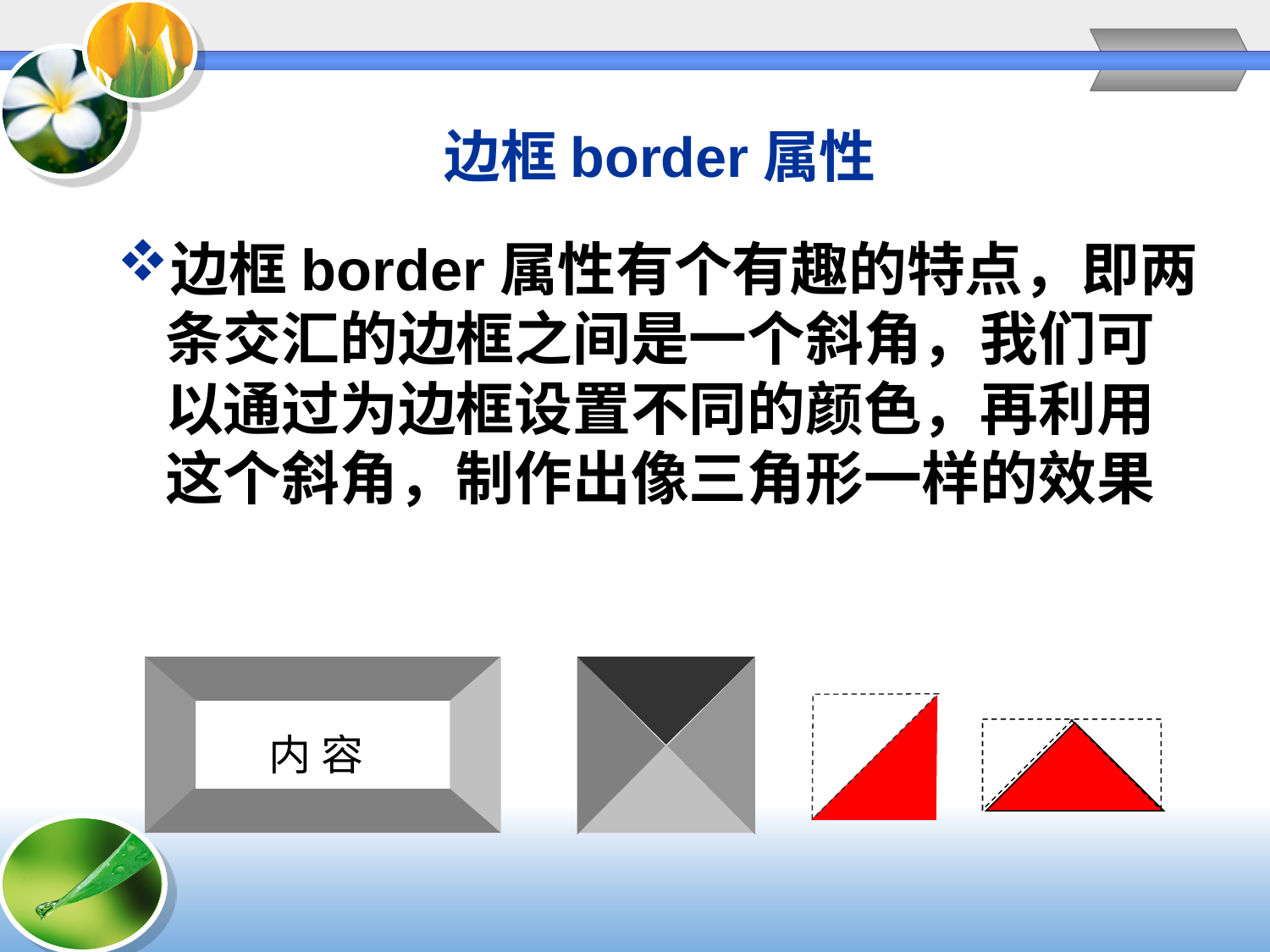

# 边框border属性
边框border属性有个有趣的特点，即两条交汇的边框之间是一个斜角，我们可以通过为边框设置不同的颜色，再利用这个斜角，制作出像三角形一样的效果

内 容